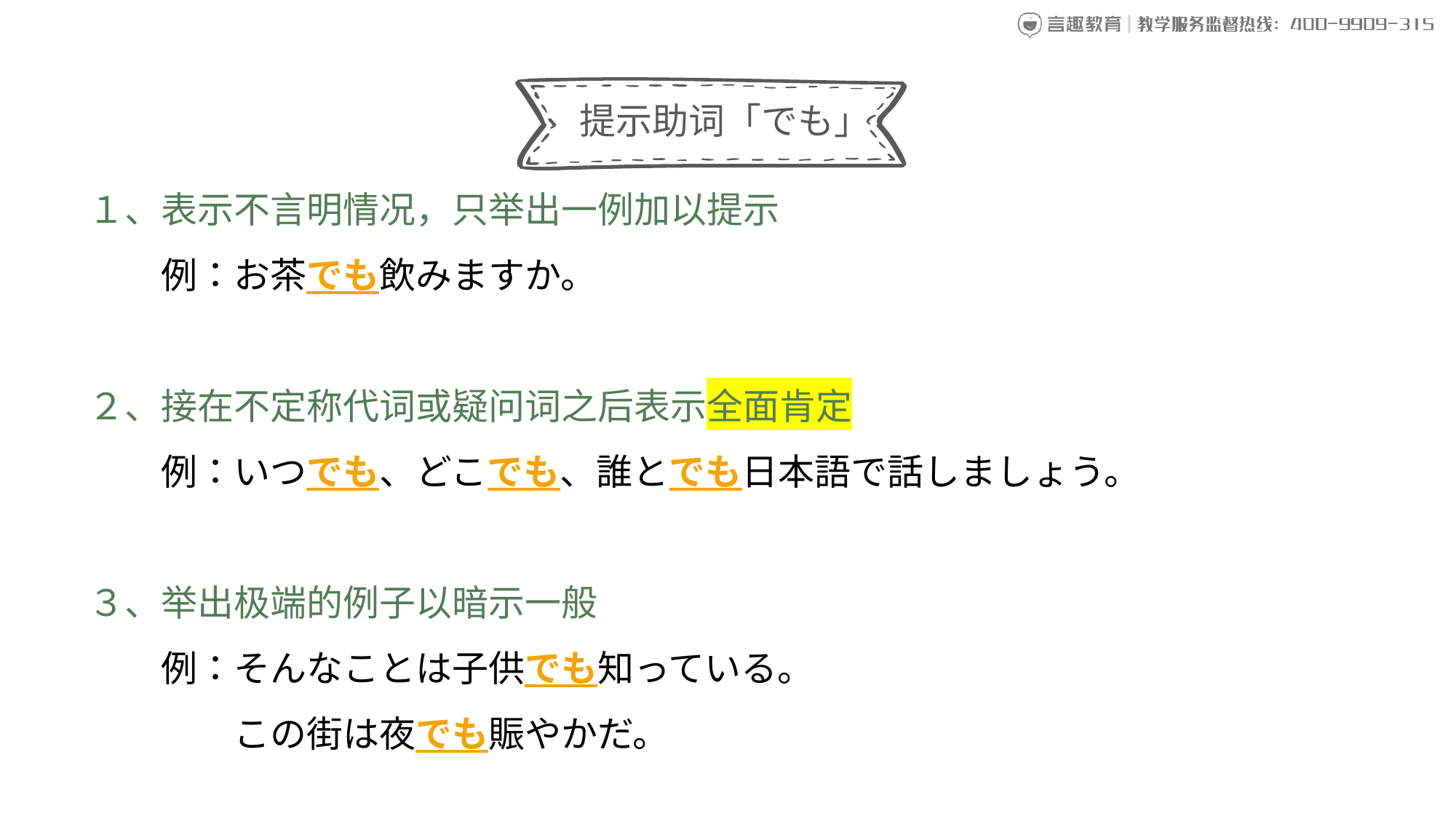

提示助词「でも」
１、表示不言明情况，只举出一例加以提示
　　例：お茶でも飲みますか。

２、接在不定称代词或疑问词之后表示全面肯定
　　例：いつでも、どこでも、誰とでも日本語で話しましょう。

３、举出极端的例子以暗示一般
　　例：そんなことは子供でも知っている。
　　　　この街は夜でも賑やかだ。